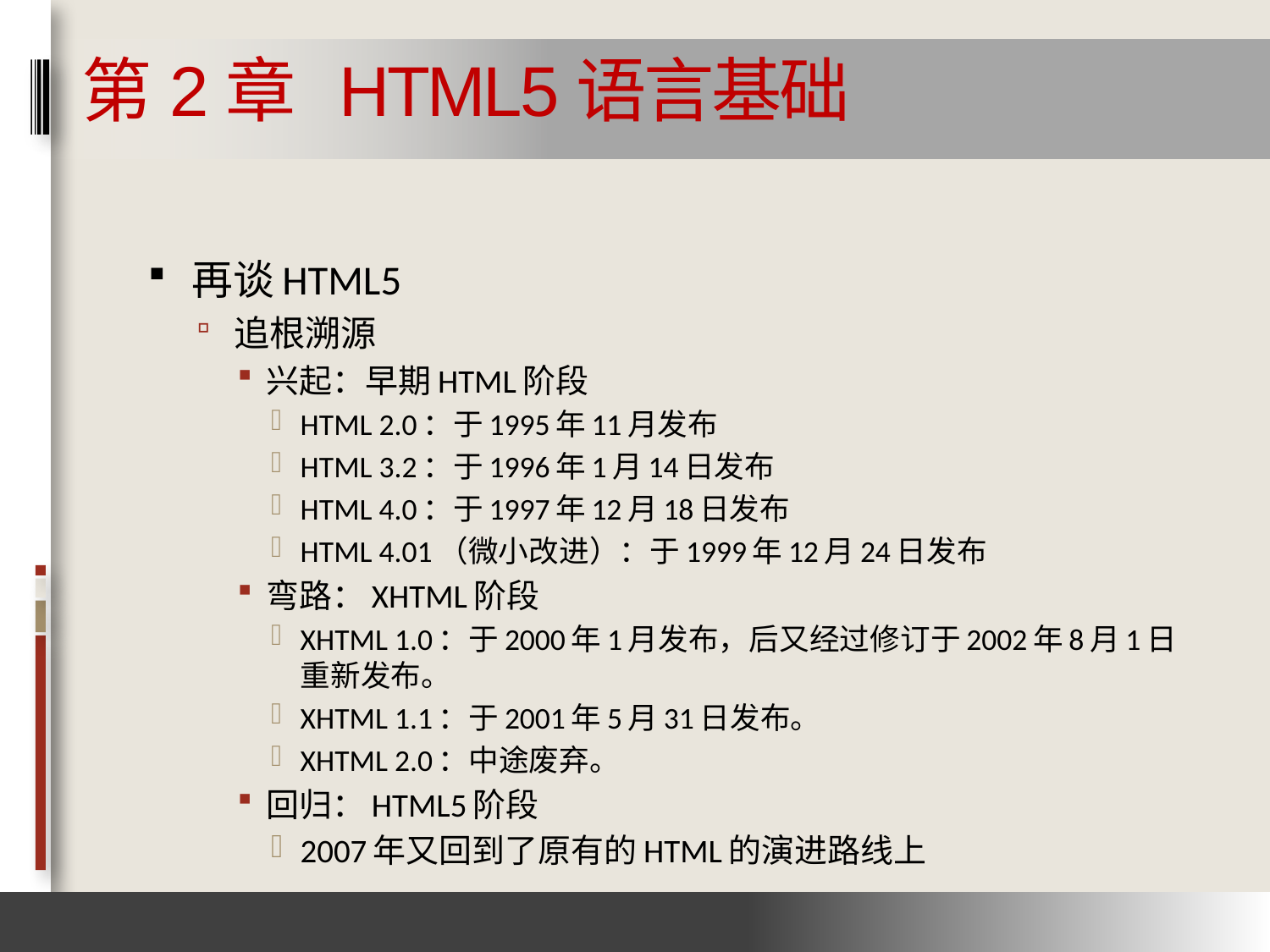

# 第2章  HTML5语言基础
再谈HTML5
追根溯源
兴起：早期HTML阶段
HTML 2.0：于1995年11月发布
HTML 3.2：于1996年1月14日发布
HTML 4.0：于1997年12月18日发布
HTML 4.01（微小改进）：于1999年12月24日发布
弯路：XHTML阶段
XHTML 1.0：于2000年1月发布，后又经过修订于2002年8月1日重新发布。
XHTML 1.1：于2001年5月31日发布。
XHTML 2.0：中途废弃。
回归：HTML5阶段
2007年又回到了原有的HTML的演进路线上